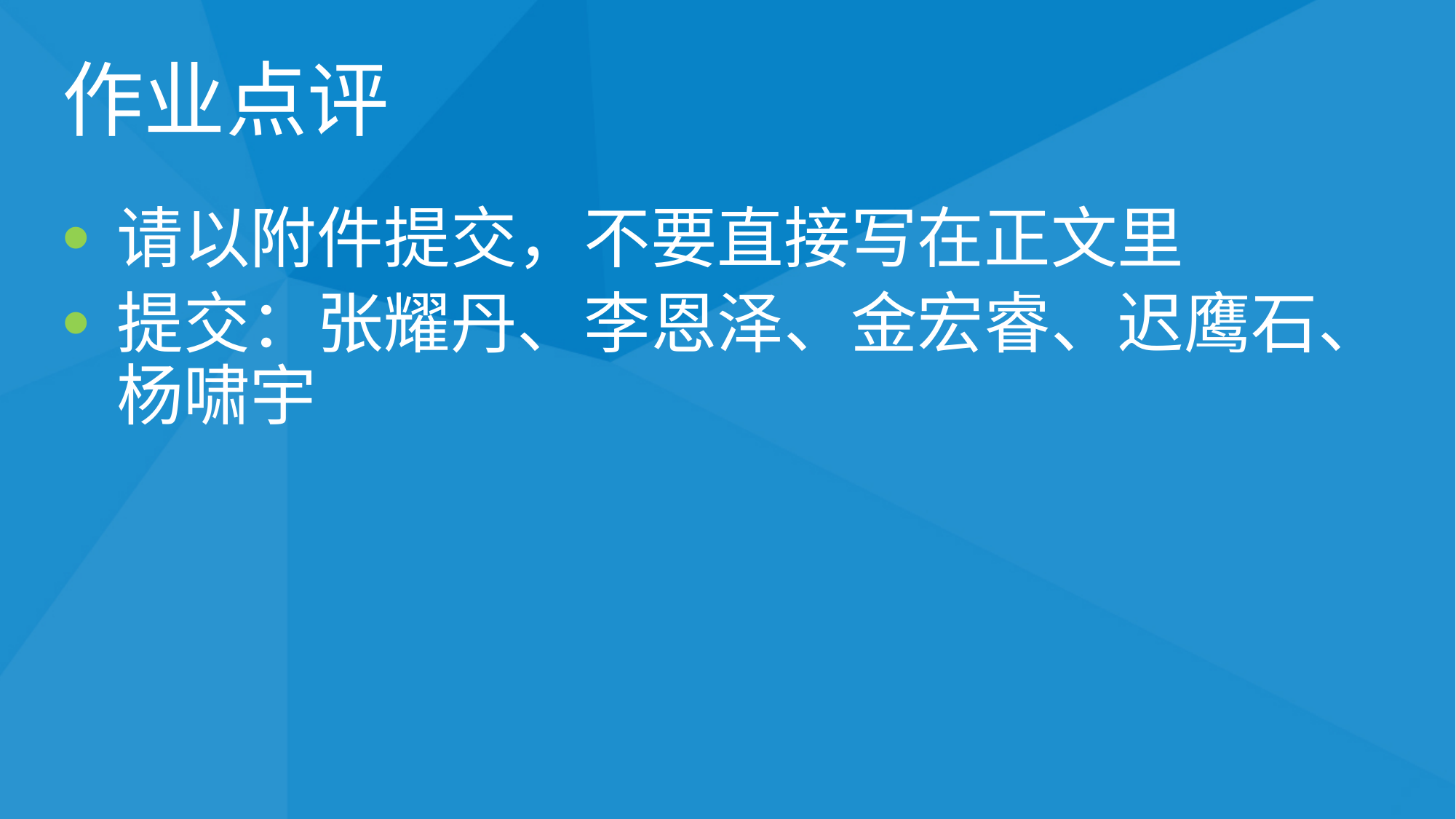

# 作业点评
请以附件提交，不要直接写在正文里
提交：张耀丹、李恩泽、金宏睿、迟鹰石、杨啸宇